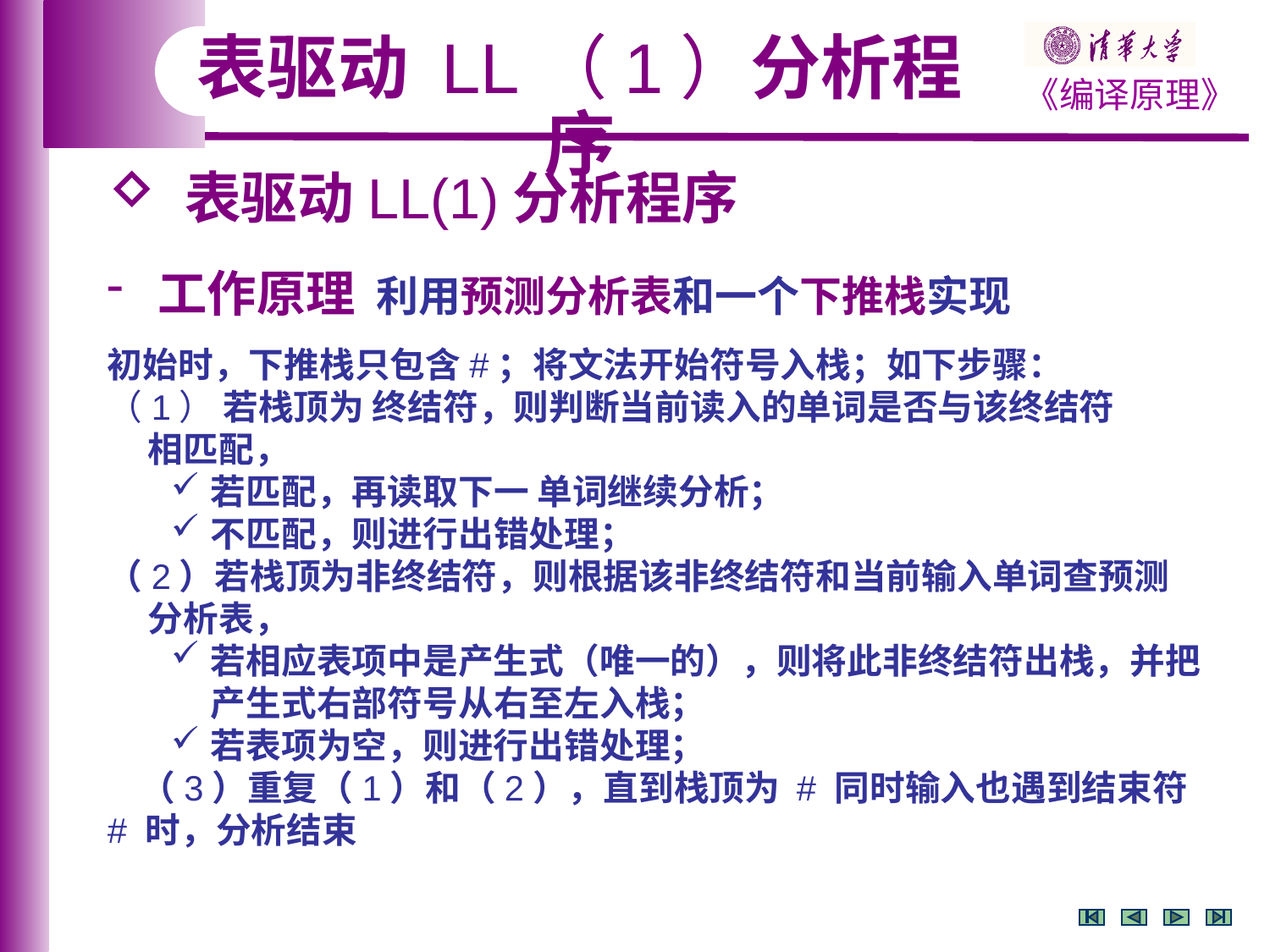

表驱动 LL（1）分析程序
 表驱动LL(1)分析程序
  工作原理  利用预测分析表和一个下推栈实现

初始时，下推栈只包含#；将文法开始符号入栈；如下步骤：
（1） 若栈顶为 终结符，则判断当前读入的单词是否与该终结符
    相匹配，
若匹配，再读取下一 单词继续分析；
不匹配，则进行出错处理；
（2）若栈顶为非终结符，则根据该非终结符和当前输入单词查预测
    分析表，
若相应表项中是产生式（唯一的），则将此非终结符出栈，并把产生式右部符号从右至左入栈；
若表项为空，则进行出错处理；
   （3）重复（1）和（2），直到栈顶为 # 同时输入也遇到结束符 # 时，分析结束